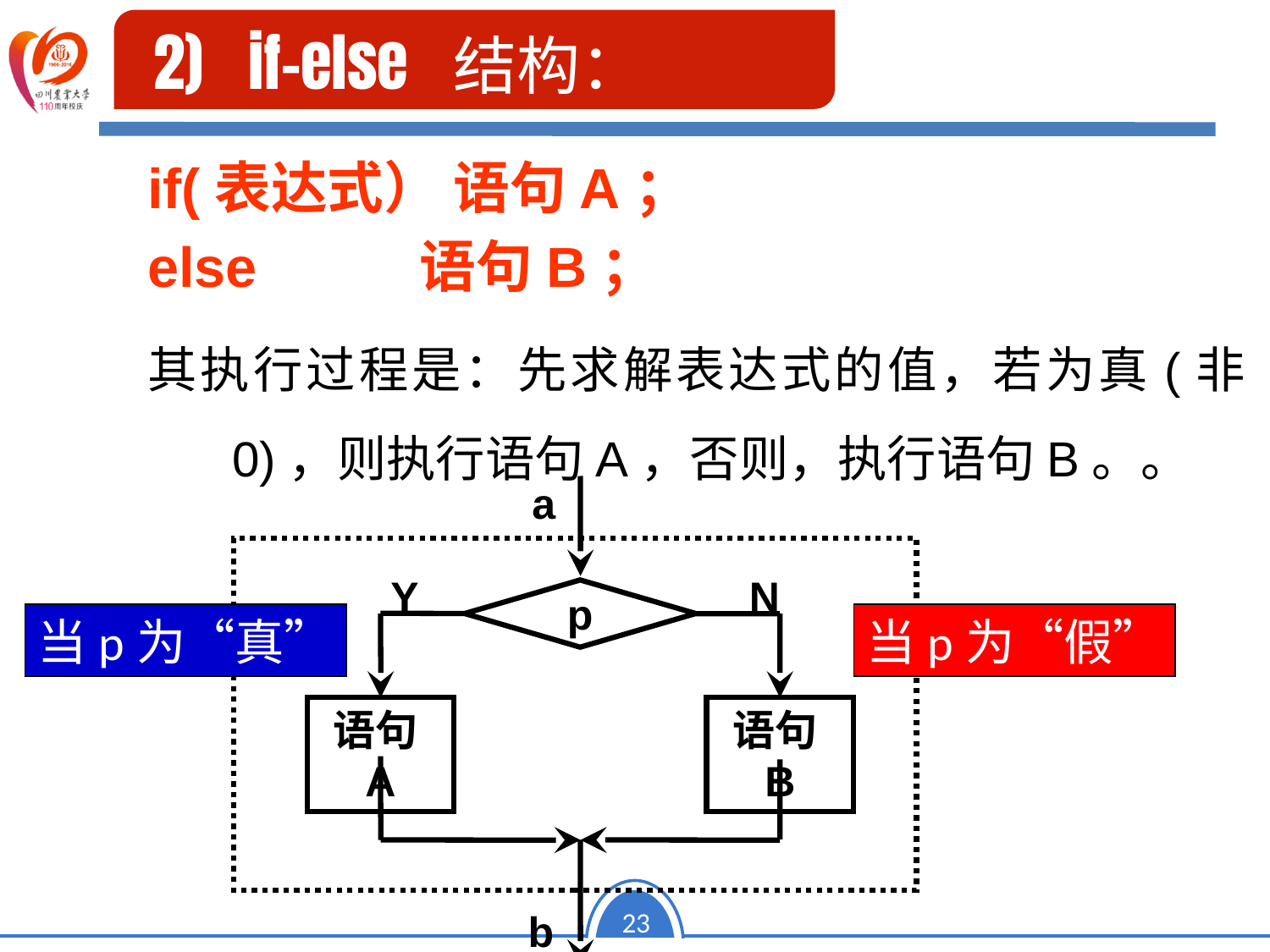

2)   if-else  结构：
if(表达式） 语句A；
else 	   语句B；
其执行过程是：先求解表达式的值，若为真(非0)，则执行语句A，否则，执行语句B。。
a

Y
N
p
当p为“真”
当p为“假”

语句A
语句B

b